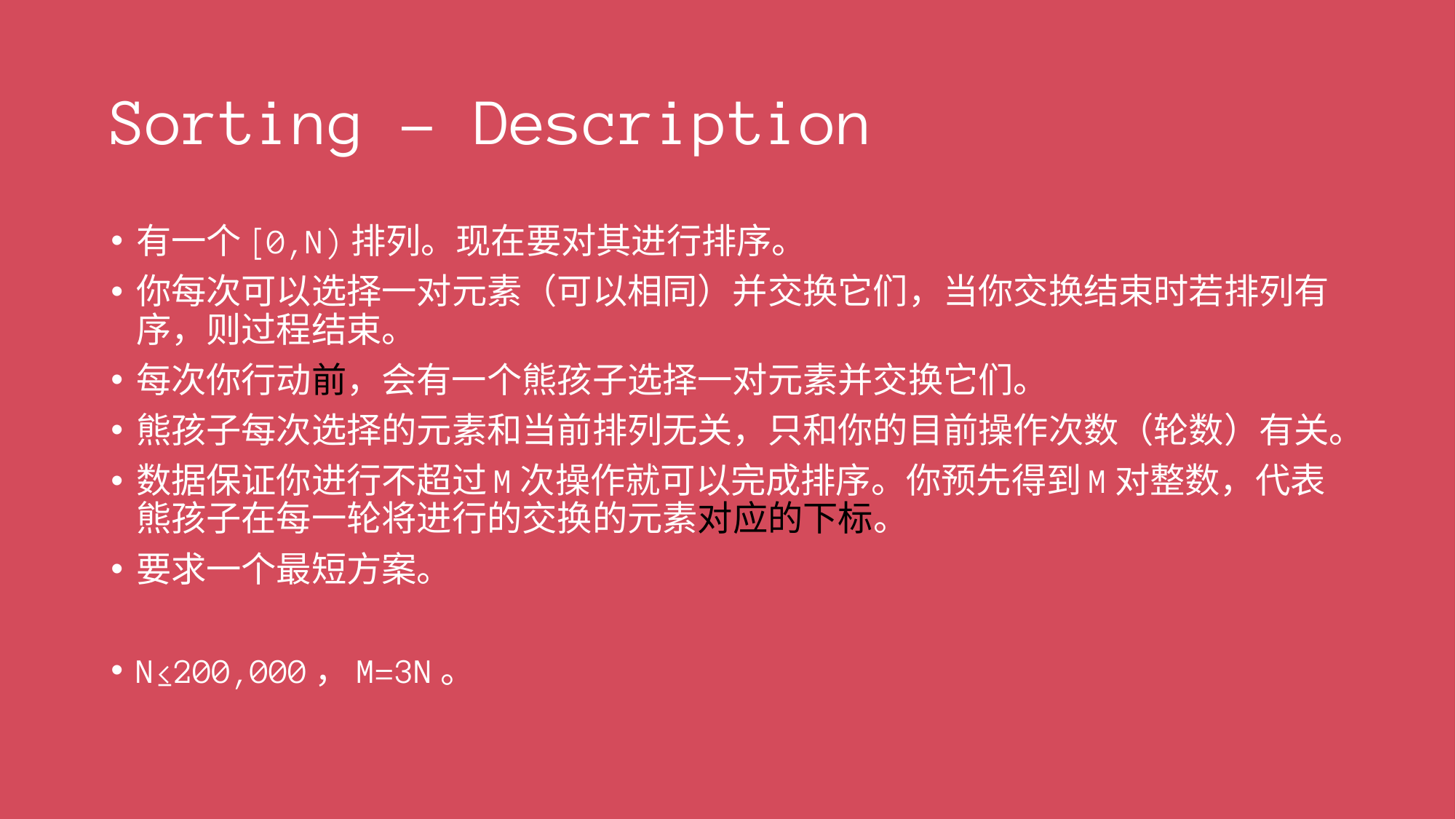

# Sorting - Description
有一个[0,N)排列。现在要对其进行排序。
你每次可以选择一对元素（可以相同）并交换它们，当你交换结束时若排列有序，则过程结束。
每次你行动前，会有一个熊孩子选择一对元素并交换它们。
熊孩子每次选择的元素和当前排列无关，只和你的目前操作次数（轮数）有关。
数据保证你进行不超过M次操作就可以完成排序。你预先得到M对整数，代表熊孩子在每一轮将进行的交换的元素对应的下标。
要求一个最短方案。

N≤200,000，M=3N。